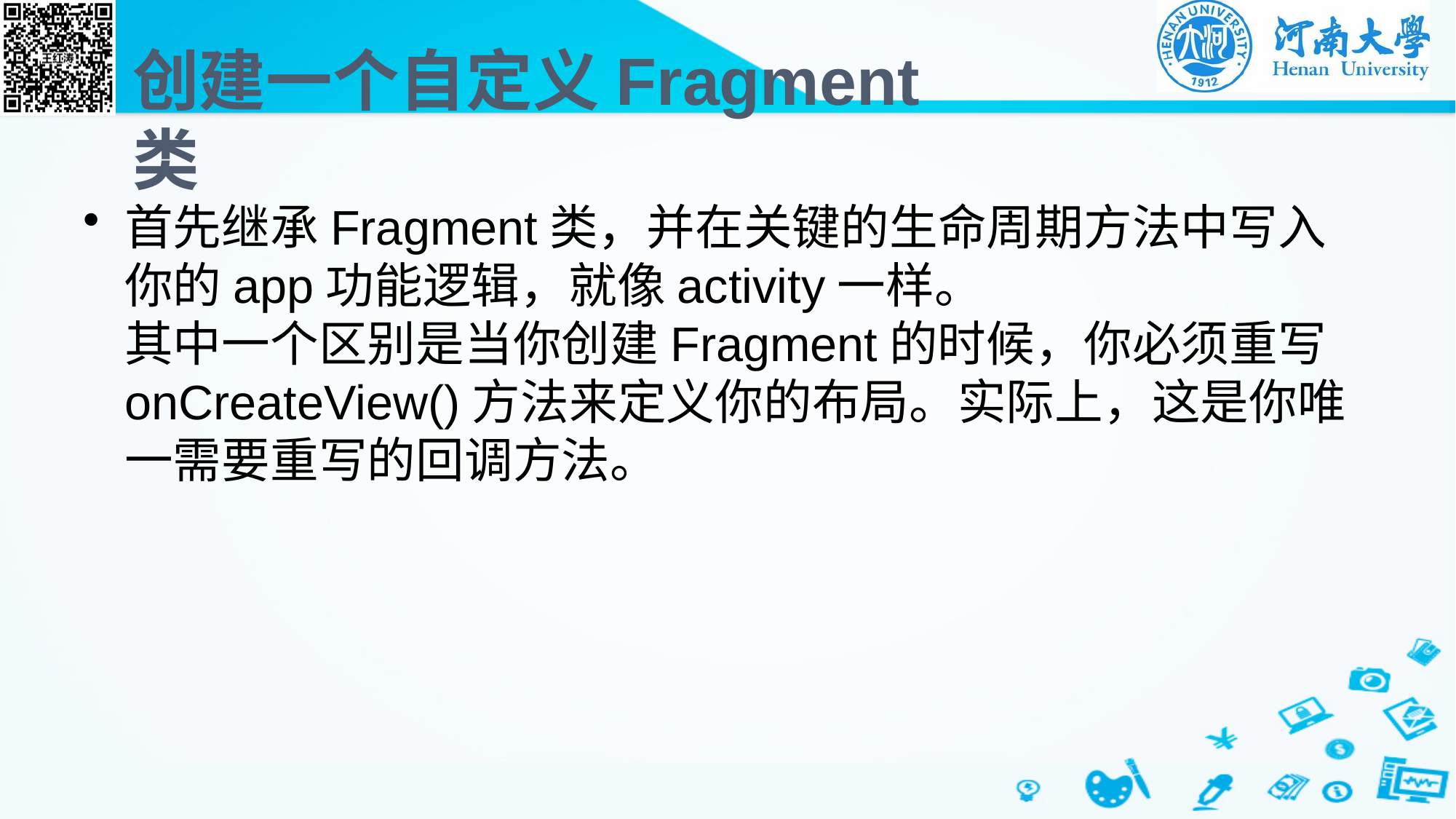

# 创建一个自定义Fragment类
首先继承Fragment类，并在关键的生命周期方法中写入你的app功能逻辑，就像activity一样。
其中一个区别是当你创建Fragment的时候，你必须重写onCreateView()方法来定义你的布局。实际上，这是你唯一需要重写的回调方法。